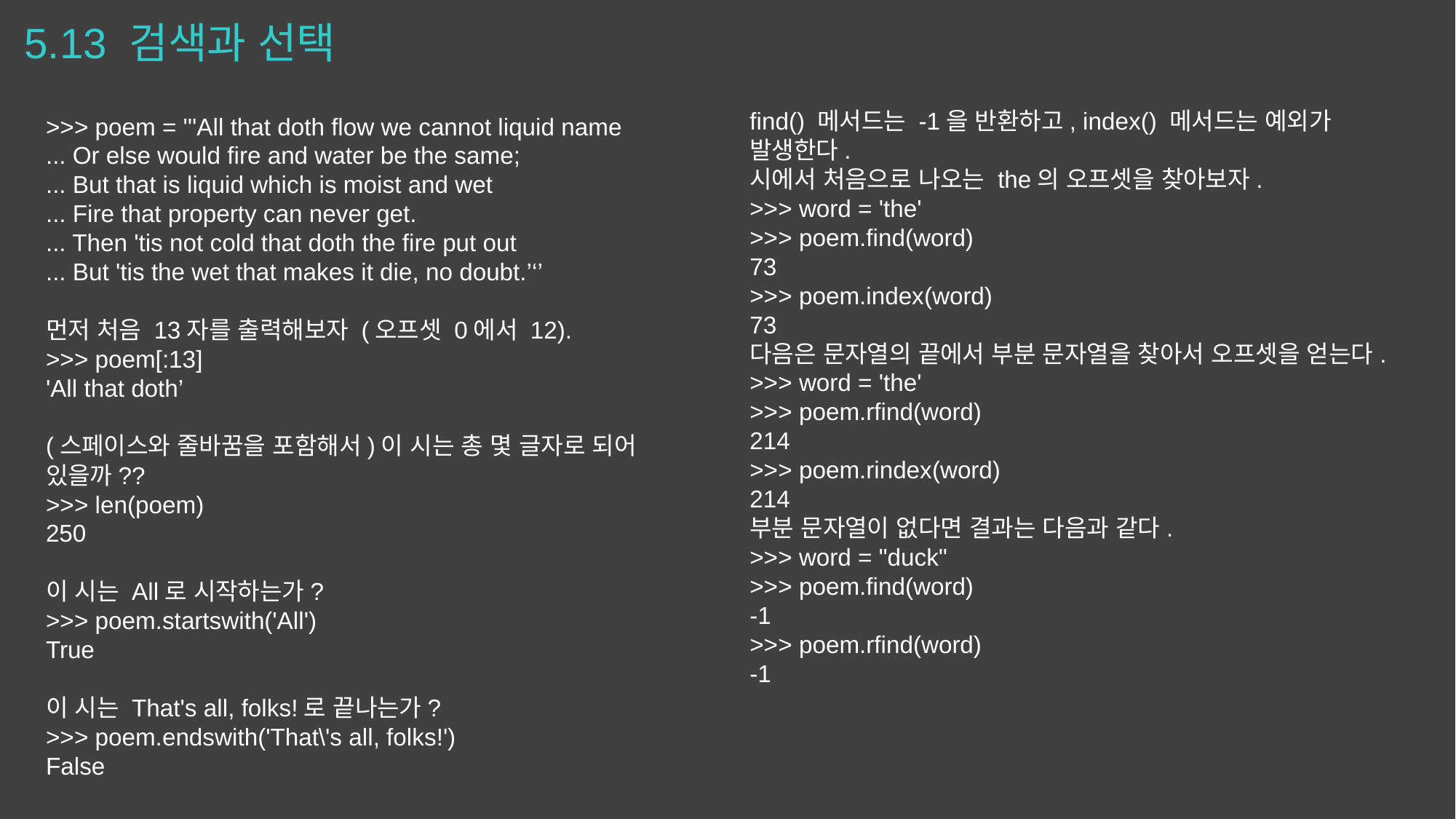

# 5.13 검색과 선택
find() 메서드는 -1을 반환하고, index() 메서드는 예외가 발생한다.
시에서 처음으로 나오는 the의 오프셋을 찾아보자.
>>> word = 'the'
>>> poem.find(word)
73
>>> poem.index(word)
73
다음은 문자열의 끝에서 부분 문자열을 찾아서 오프셋을 얻는다.
>>> word = 'the'
>>> poem.rfind(word)
214
>>> poem.rindex(word)
214
부분 문자열이 없다면 결과는 다음과 같다.
>>> word = "duck"
>>> poem.find(word)
-1
>>> poem.rfind(word)
-1

>>> poem = '''All that doth flow we cannot liquid name
... Or else would fire and water be the same;
... But that is liquid which is moist and wet
... Fire that property can never get.
... Then 'tis not cold that doth the fire put out
... But 'tis the wet that makes it die, no doubt.’‘’

먼저 처음 13자를 출력해보자 (오프셋 0에서 12).
>>> poem[:13]
'All that doth’

(스페이스와 줄바꿈을 포함해서)이 시는 총 몇 글자로 되어 있을까??
>>> len(poem)
250

이 시는 All로 시작하는가?
>>> poem.startswith('All')
True

이 시는 That's all, folks!로 끝나는가?
>>> poem.endswith('That\'s all, folks!')
False